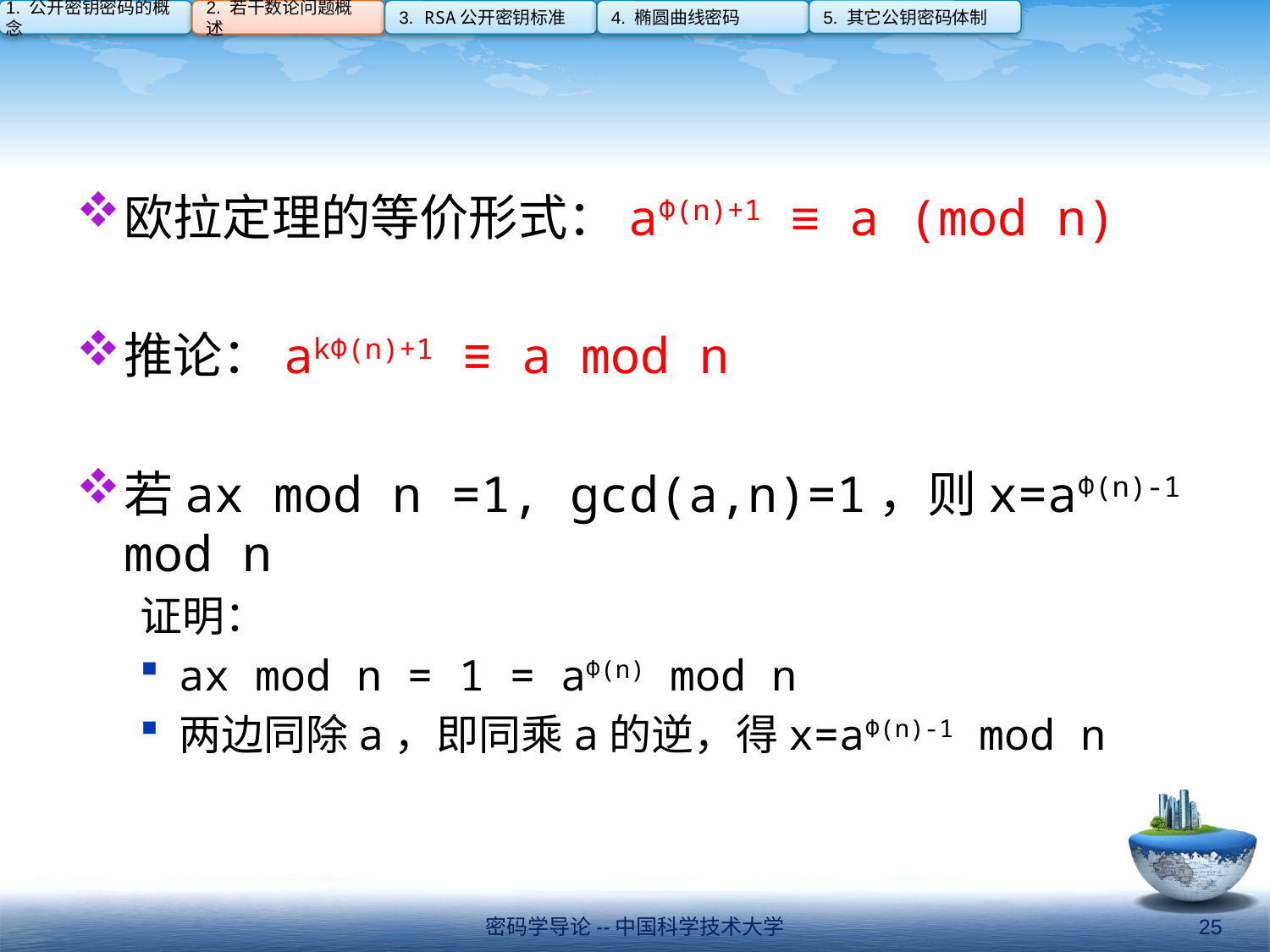

5. 其它公钥密码体制
1. 公开密钥密码的概念
2. 若干数论问题概述
3. RSA公开密钥标准
4. 椭圆曲线密码
#
欧拉定理的等价形式：aΦ(n)+1 ≡ a (mod n)

推论：akΦ(n)+1 ≡ a mod n

若ax mod n =1, gcd(a,n)=1，则x=aΦ(n)-1 mod n
证明：
ax mod n = 1 = aΦ(n) mod n
两边同除a，即同乘a的逆，得x=aΦ(n)-1 mod n
密码学导论--中国科学技术大学
25